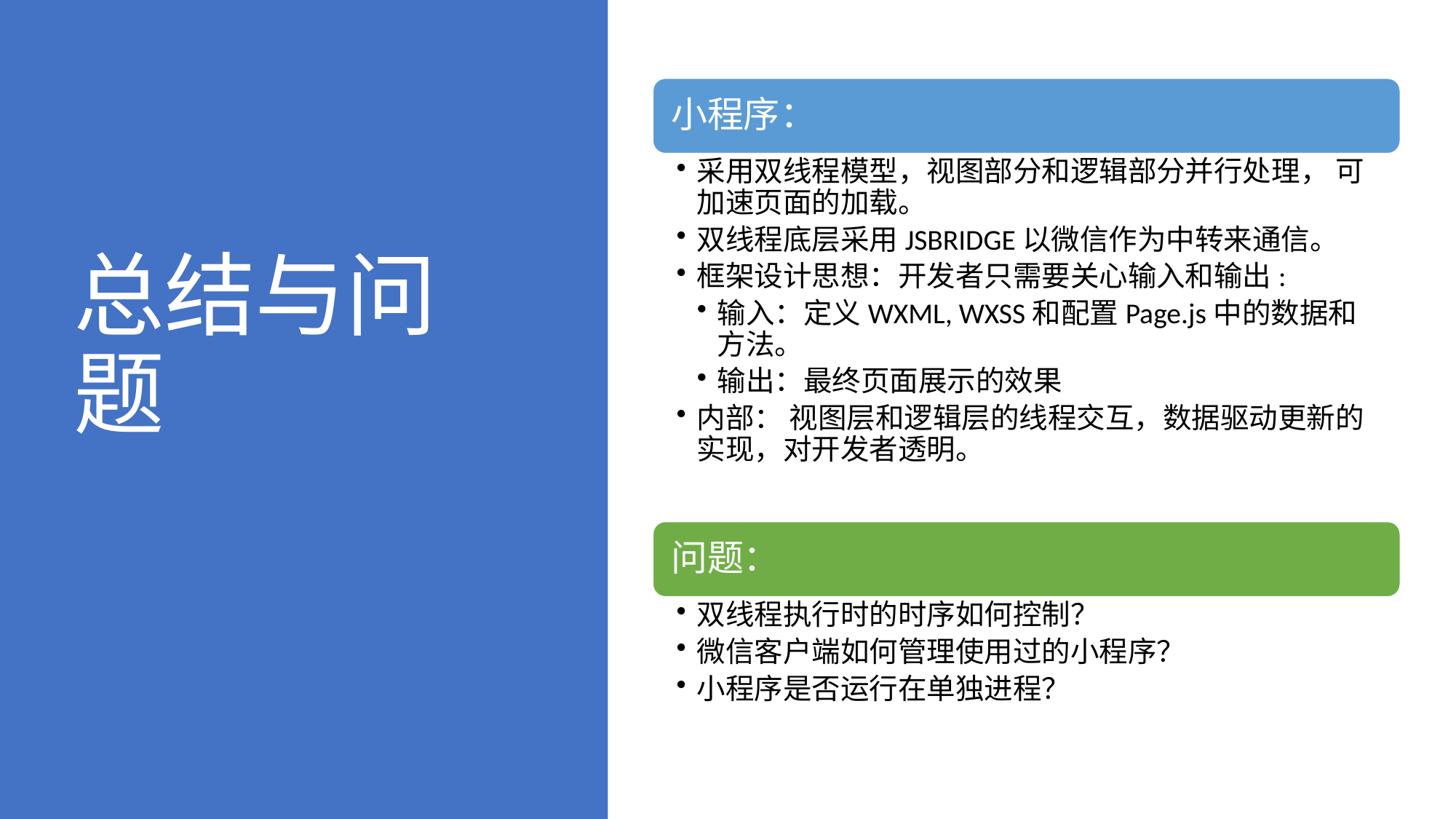

# 总结与问题
小程序：
采用双线程模型，视图部分和逻辑部分并行处理， 可加速页面的加载。
双线程底层采用JSBRIDGE以微信作为中转来通信。
框架设计思想：开发者只需要关心输入和输出:
输入：定义WXML, WXSS和配置Page.js中的数据和方法。
输出：最终页面展示的效果
内部： 视图层和逻辑层的线程交互，数据驱动更新的实现，对开发者透明。
问题：
双线程执行时的时序如何控制？
微信客户端如何管理使用过的小程序？
小程序是否运行在单独进程？